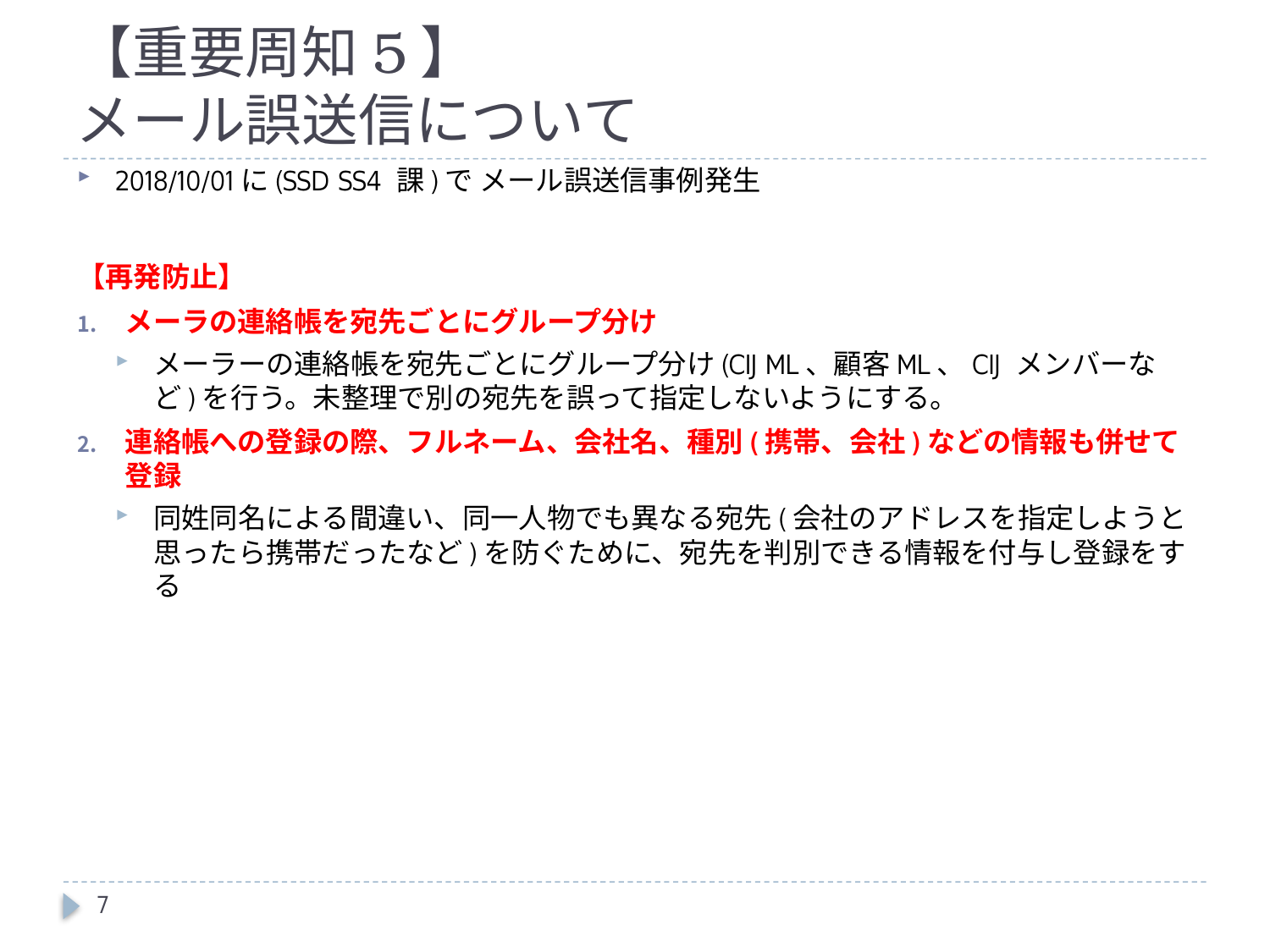

# 【重要周知5】 メール誤送信について
2018/10/01に(SSD SS4 課)で メール誤送信事例発生

【再発防止】
メーラの連絡帳を宛先ごとにグループ分け
メーラーの連絡帳を宛先ごとにグループ分け(CIJ ML、顧客ML、CIJ メンバーなど)を行う。未整理で別の宛先を誤って指定しないようにする。
連絡帳への登録の際、フルネーム、会社名、種別(携帯、会社)などの情報も併せて登録
同姓同名による間違い、同一人物でも異なる宛先(会社のアドレスを指定しようと思ったら携帯だったなど)を防ぐために、宛先を判別できる情報を付与し登録をする
7